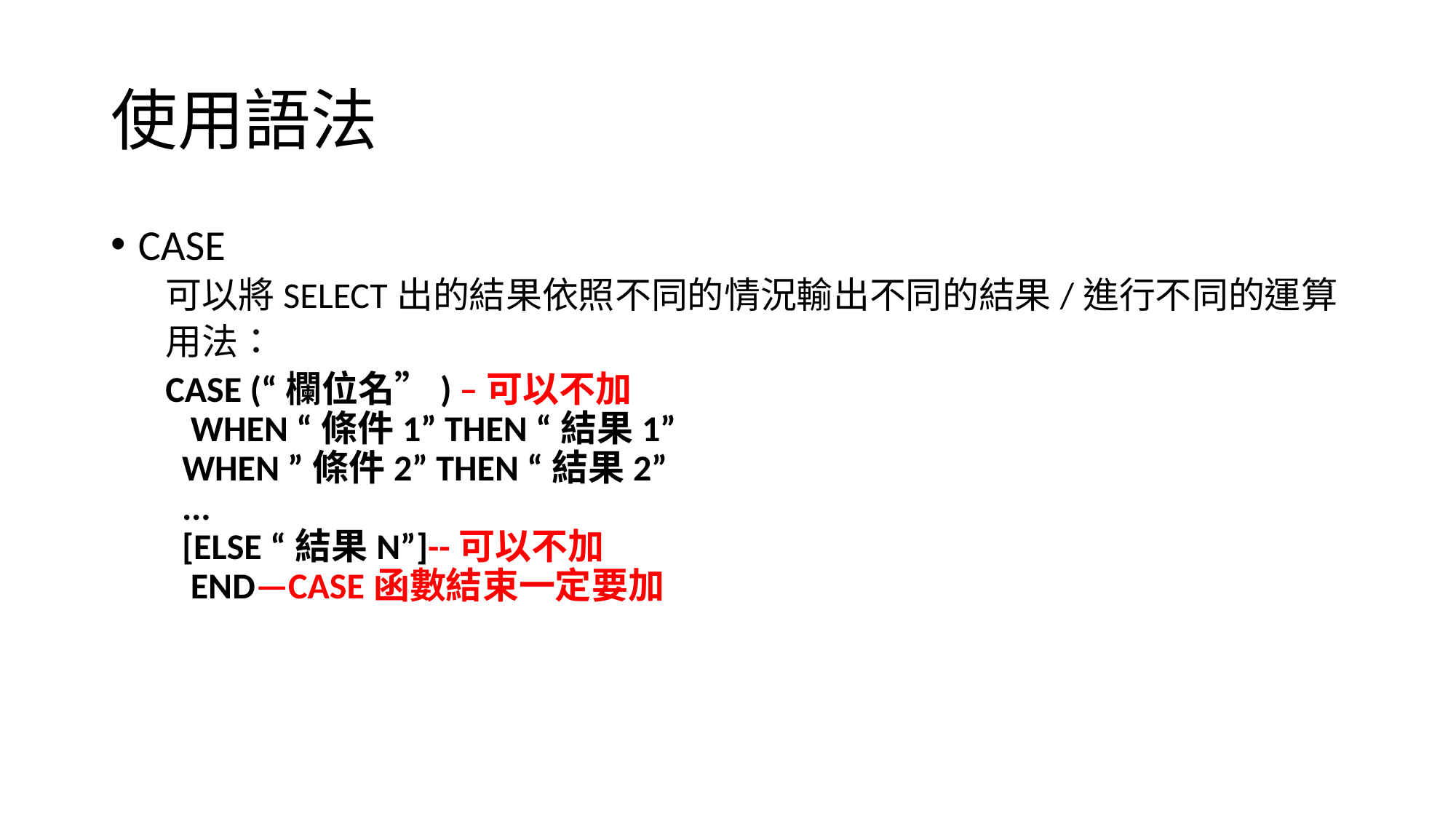

# 使用語法
CASE
可以將SELECT出的結果依照不同的情況輸出不同的結果/進行不同的運算
用法：
CASE (“欄位名”) –可以不加
  WHEN “條件1” THEN “結果1”
  WHEN ”條件2” THEN “結果2”
  ...
  [ELSE “結果N”]--可以不加
  END—CASE函數結束一定要加